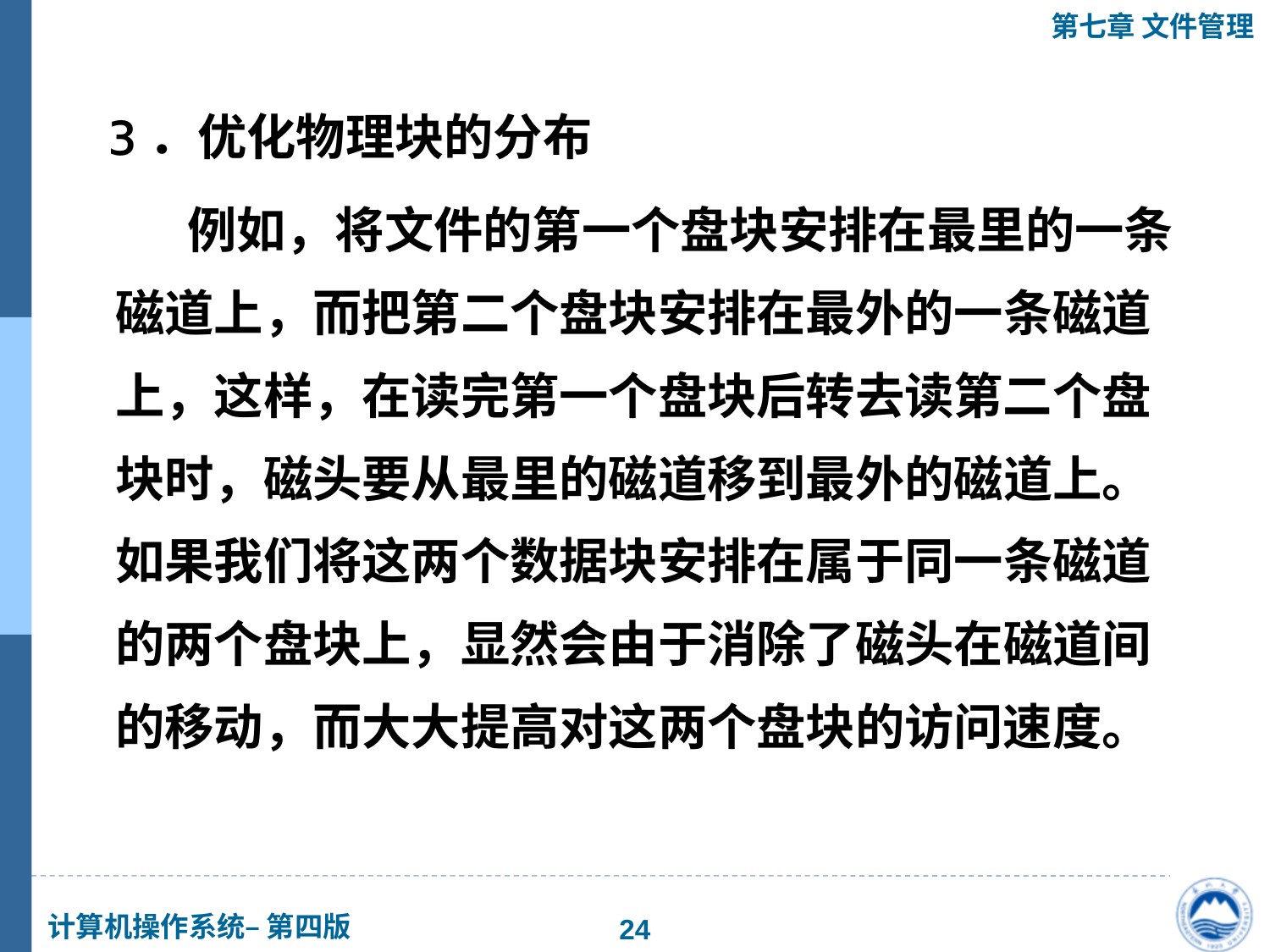

3．优化物理块的分布
　　 例如，将文件的第一个盘块安排在最里的一条磁道上，而把第二个盘块安排在最外的一条磁道上，这样，在读完第一个盘块后转去读第二个盘块时，磁头要从最里的磁道移到最外的磁道上。如果我们将这两个数据块安排在属于同一条磁道的两个盘块上，显然会由于消除了磁头在磁道间的移动，而大大提高对这两个盘块的访问速度。